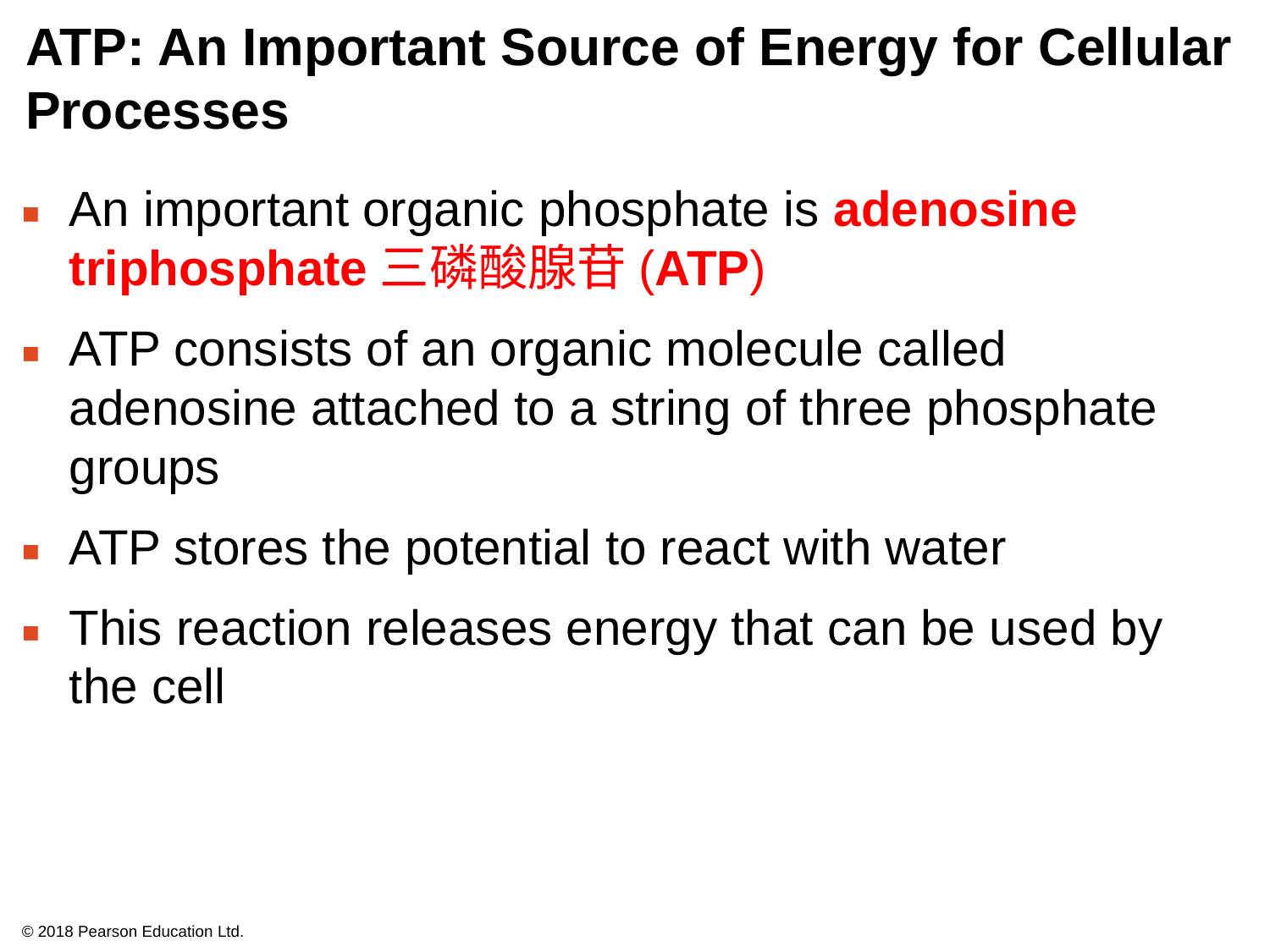

# ATP: An Important Source of Energy for Cellular Processes
An important organic phosphate is adenosine triphosphate三磷酸腺苷(ATP)
ATP consists of an organic molecule called adenosine attached to a string of three phosphate groups
ATP stores the potential to react with water
This reaction releases energy that can be used by the cell
© 2018 Pearson Education Ltd.